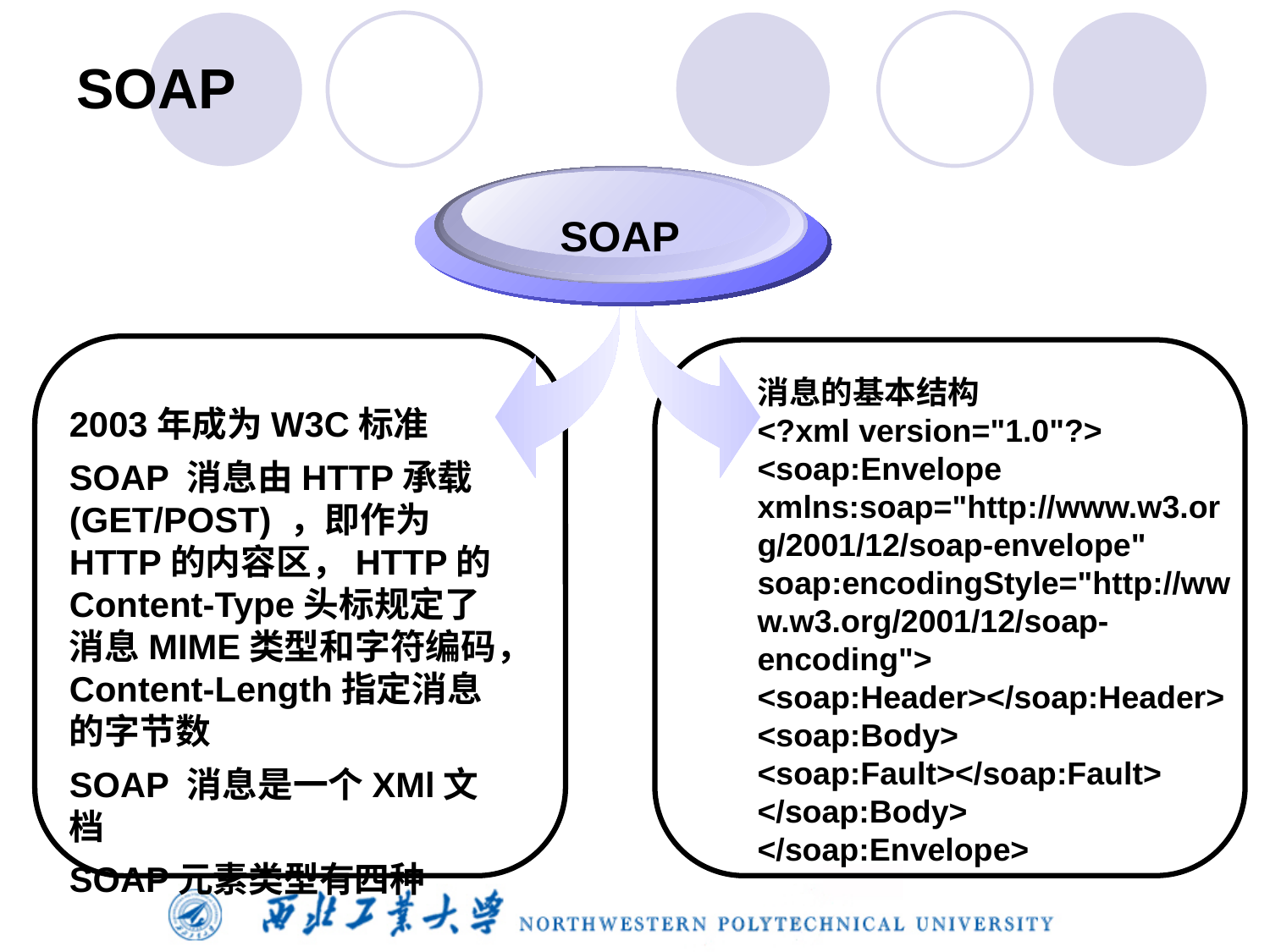

# SOAP

SOAP

消息的基本结构
<?xml version="1.0"?> <soap:Envelope xmlns:soap="http://www.w3.org/2001/12/soap-envelope" soap:encodingStyle="http://www.w3.org/2001/12/soap-encoding">
<soap:Header></soap:Header>
<soap:Body>
<soap:Fault></soap:Fault>
</soap:Body>
</soap:Envelope>
2003年成为W3C标准
SOAP 消息由HTTP承载(GET/POST) ，即作为HTTP的内容区，HTTP的Content-Type头标规定了消息MIME类型和字符编码，Content-Length指定消息的字节数
SOAP 消息是一个XMl文档
SOAP元素类型有四种